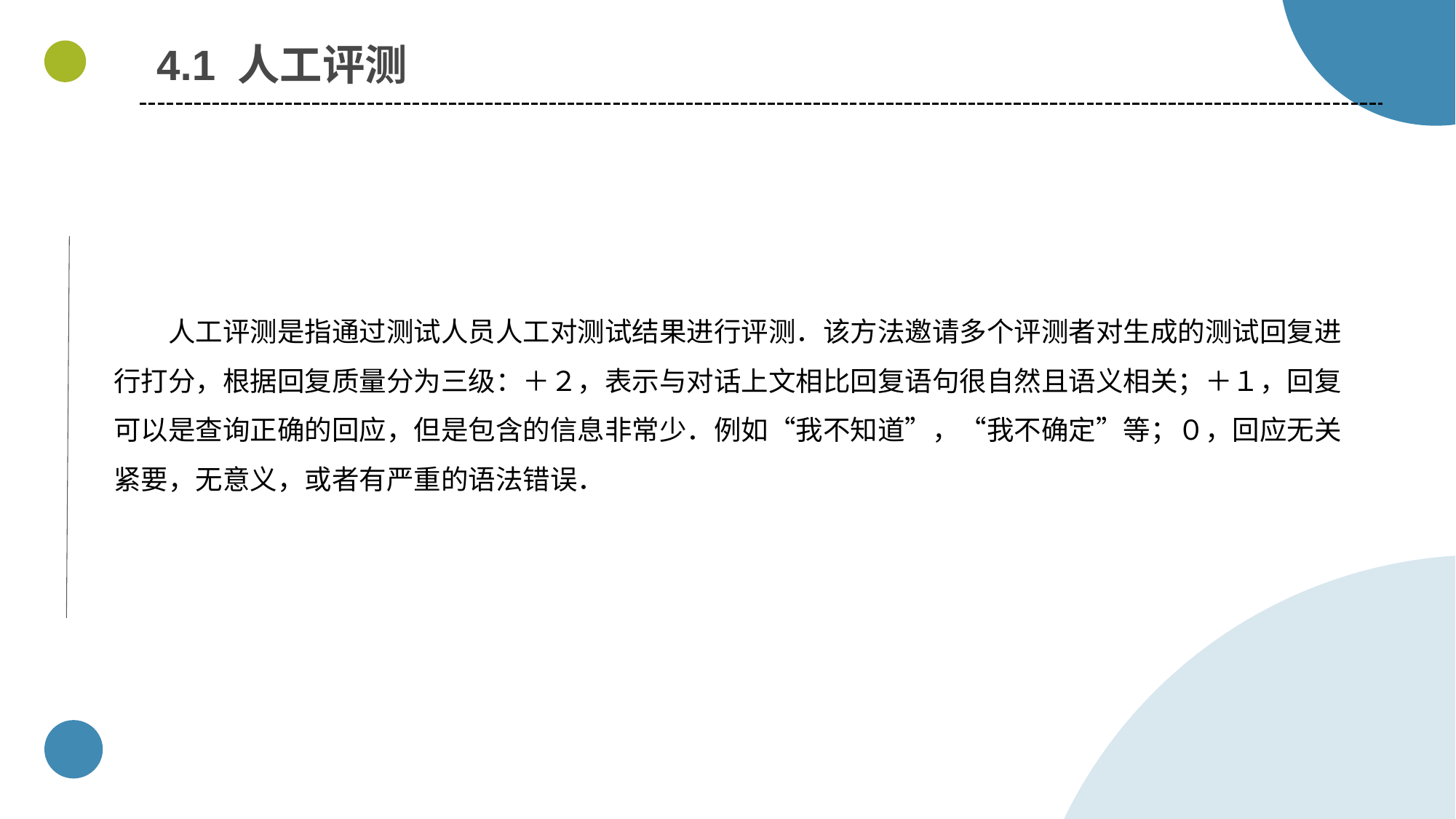

4.1 人工评测
人工评测是指通过测试人员人工对测试结果进行评测．该方法邀请多个评测者对生成的测试回复进行打分，根据回复质量分为三级：＋２，表示与对话上文相比回复语句很自然且语义相关；＋１，回复可以是查询正确的回应，但是包含的信息非常少．例如“我不知道”，“我不确定”等；０，回应无关紧要，无意义，或者有严重的语法错误．